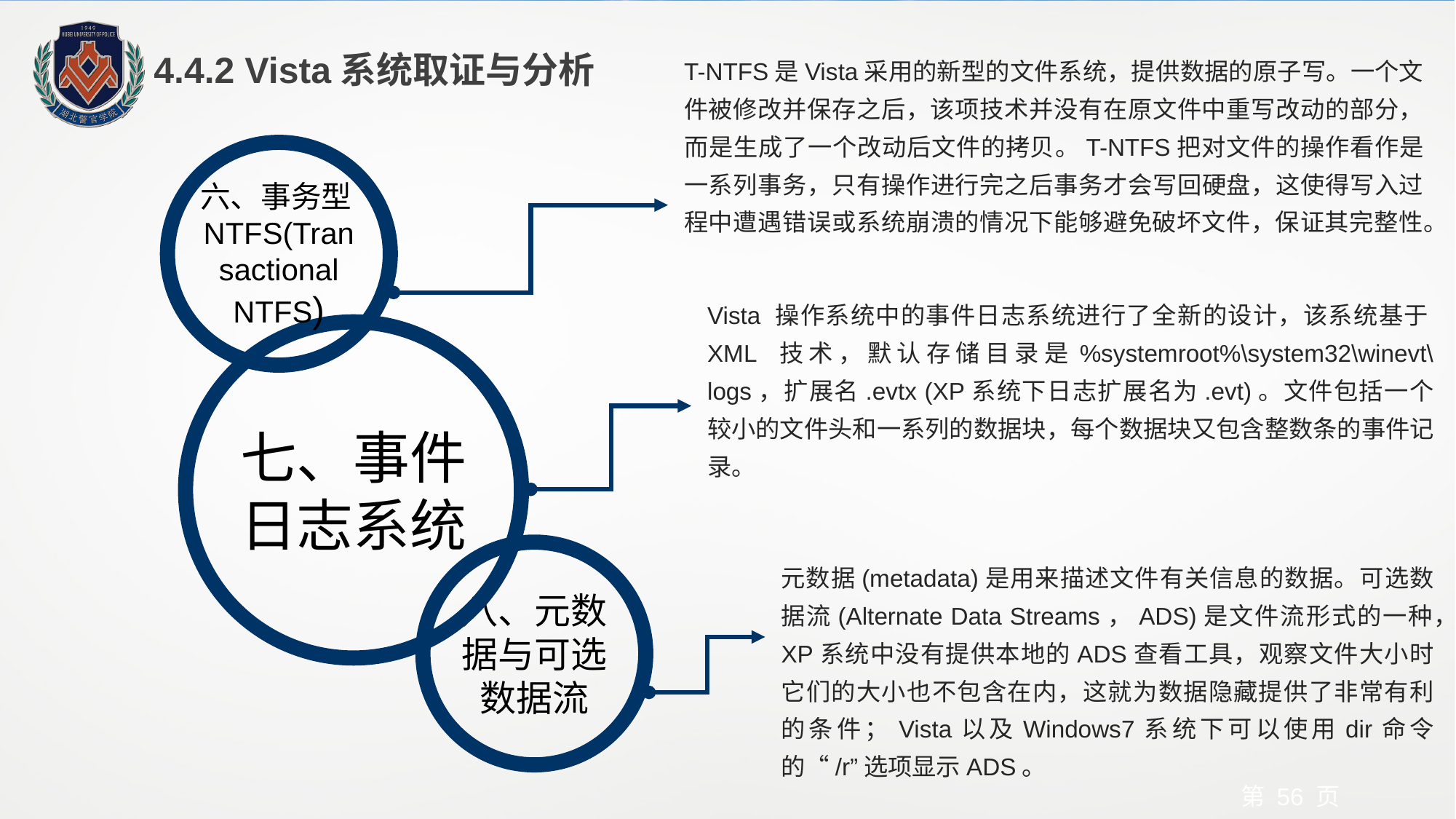

T-NTFS是Vista采用的新型的文件系统，提供数据的原子写。一个文件被修改并保存之后，该项技术并没有在原文件中重写改动的部分，而是生成了一个改动后文件的拷贝。T-NTFS把对文件的操作看作是一系列事务，只有操作进行完之后事务才会写回硬盘，这使得写入过程中遭遇错误或系统崩溃的情况下能够避免破坏文件，保证其完整性。
4.4.2 Vista系统取证与分析
六、事务型NTFS(Transactional NTFS)
Vista 操作系统中的事件日志系统进行了全新的设计，该系统基于XML 技术，默认存储目录是%systemroot%\system32\winevt\logs，扩展名.evtx (XP系统下日志扩展名为.evt)。文件包括一个较小的文件头和一系列的数据块，每个数据块又包含整数条的事件记录。
七、事件日志系统
元数据(metadata)是用来描述文件有关信息的数据。可选数据流(Alternate Data Streams，ADS)是文件流形式的一种，XP系统中没有提供本地的ADS查看工具，观察文件大小时它们的大小也不包含在内，这就为数据隐藏提供了非常有利的条件；Vista以及Windows7系统下可以使用dir命令的“/r”选项显示ADS。
八、元数据与可选数据流